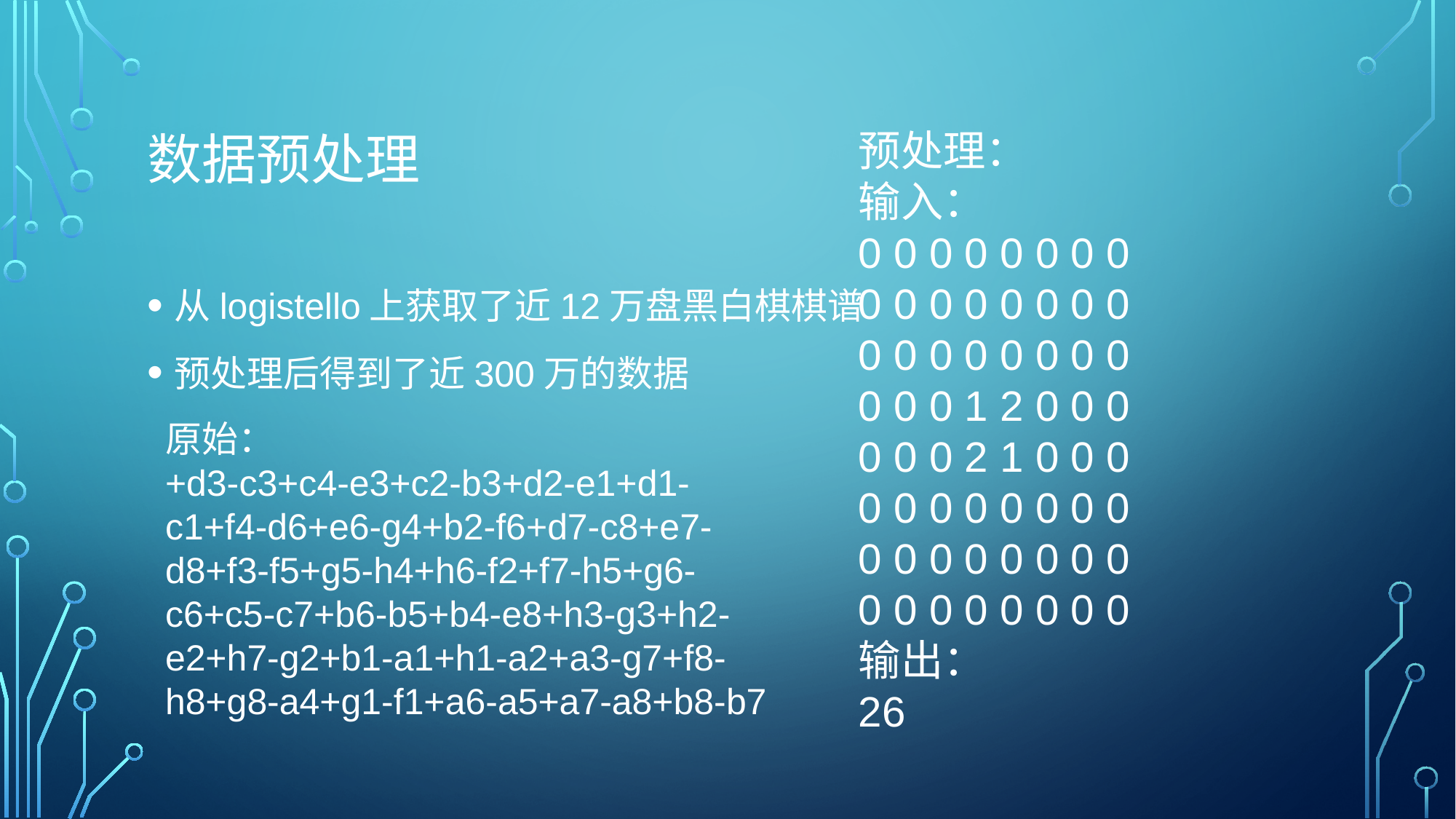

预处理：
输入：
0 0 0 0 0 0 0 0 0 0 0 0 0 0 0 0 0 0 0 0 0 0 0 0 0 0 0 1 2 0 0 0 0 0 0 2 1 0 0 0 0 0 0 0 0 0 0 0 0 0 0 0 0 0 0 0 0 0 0 0 0 0 0 0
输出：
26
# 数据预处理
从logistello上获取了近12万盘黑白棋棋谱
预处理后得到了近300万的数据
原始：
+d3-c3+c4-e3+c2-b3+d2-e1+d1-c1+f4-d6+e6-g4+b2-f6+d7-c8+e7-d8+f3-f5+g5-h4+h6-f2+f7-h5+g6-c6+c5-c7+b6-b5+b4-e8+h3-g3+h2-e2+h7-g2+b1-a1+h1-a2+a3-g7+f8-h8+g8-a4+g1-f1+a6-a5+a7-a8+b8-b7